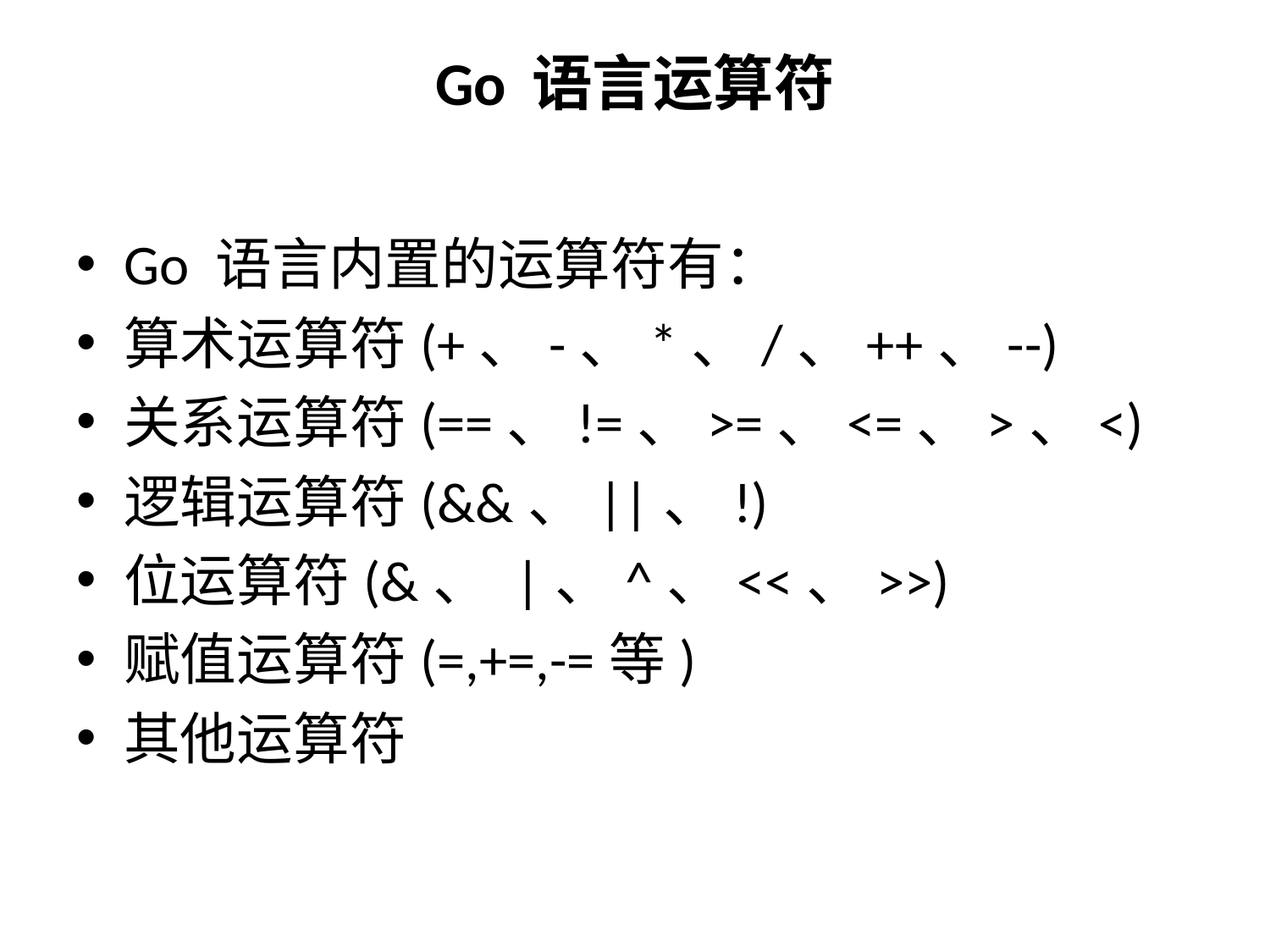

# Go 语言运算符
Go 语言内置的运算符有：
算术运算符(+、-、*、/、++、--)
关系运算符(==、!=、>=、<=、>、<)
逻辑运算符(&&、||、!)
位运算符(&、 |、^、<<、>>)
赋值运算符(=,+=,-=等)
其他运算符